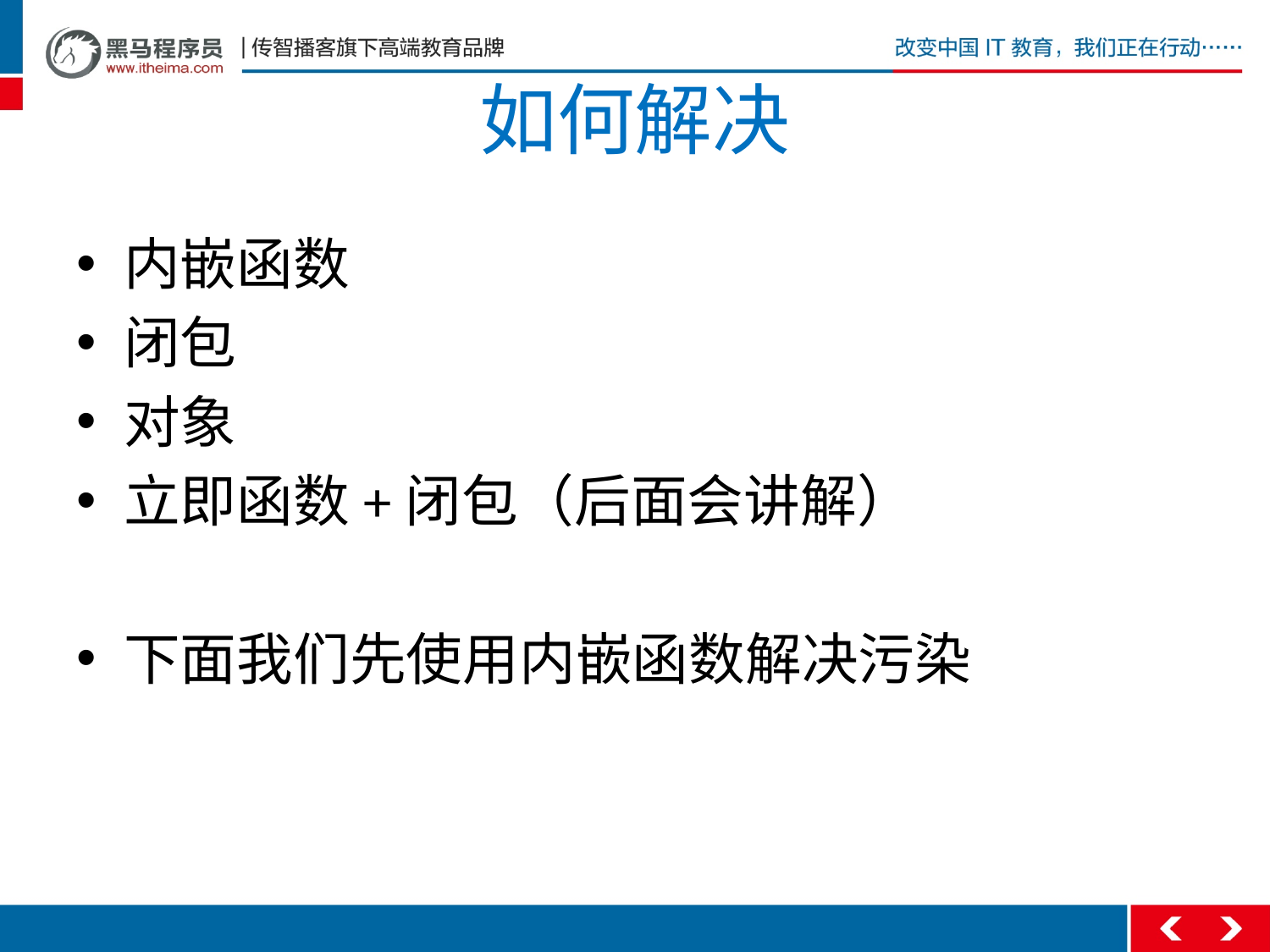

# 如何解决
内嵌函数
闭包
对象
立即函数+闭包（后面会讲解）

下面我们先使用内嵌函数解决污染